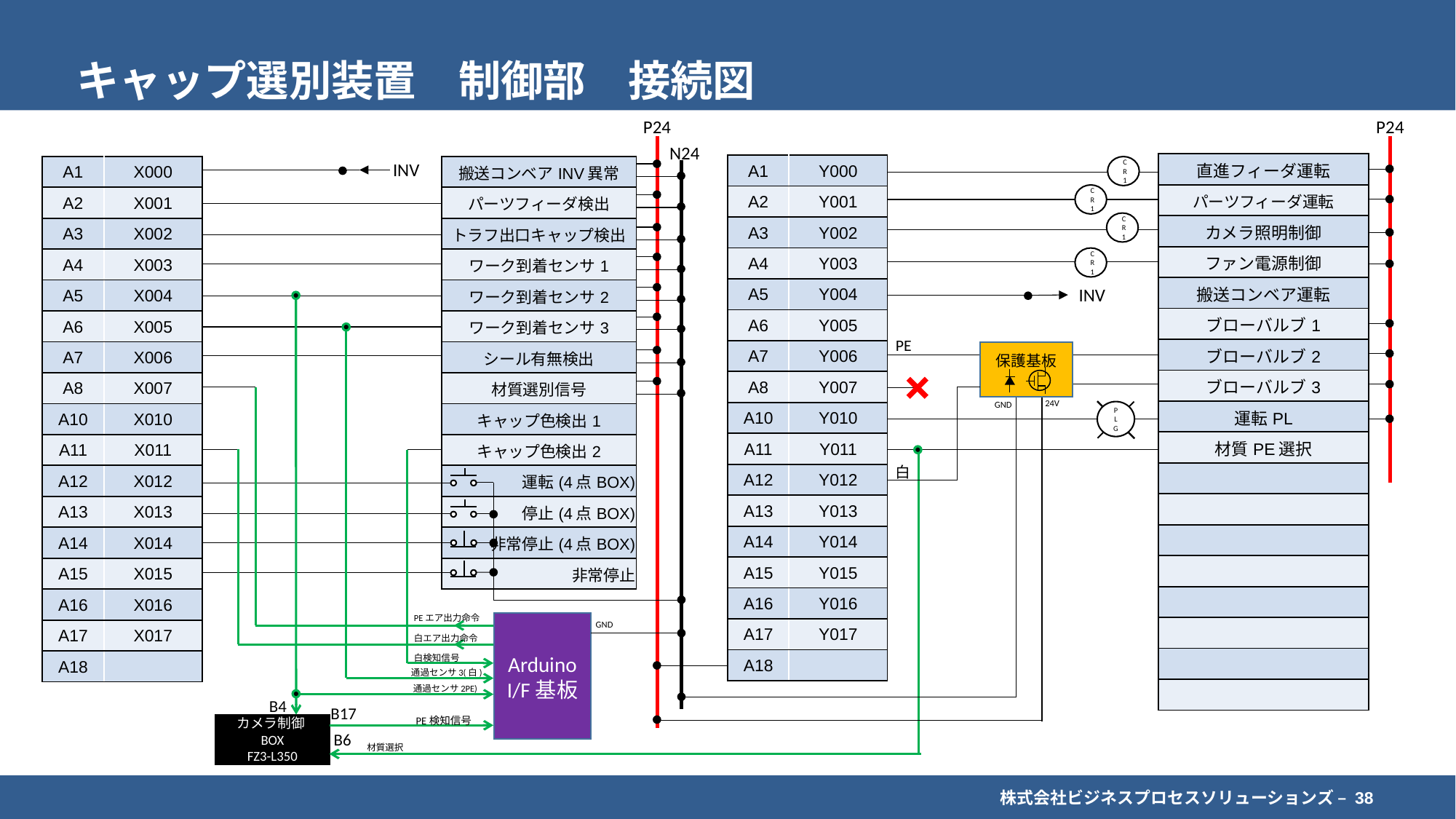

# キャップ選別装置　制御部　接続図
P24
P24
N24
INV
| 直進フィーダ運転 |
| --- |
| パーツフィーダ運転 |
| カメラ照明制御 |
| ファン電源制御 |
| 搬送コンベア運転 |
| ブローバルブ1 |
| ブローバルブ2 |
| ブローバルブ3 |
| 運転PL |
| 材質PE選択 |
|  |
|  |
|  |
|  |
|  |
|  |
|  |
|  |
| A1 | Y000 |
| --- | --- |
| A2 | Y001 |
| A3 | Y002 |
| A4 | Y003 |
| A5 | Y004 |
| A6 | Y005 |
| A7 | Y006 |
| A8 | Y007 |
| A10 | Y010 |
| A11 | Y011 |
| A12 | Y012 |
| A13 | Y013 |
| A14 | Y014 |
| A15 | Y015 |
| A16 | Y016 |
| A17 | Y017 |
| A18 |  |
| A1 | X000 |
| --- | --- |
| A2 | X001 |
| A3 | X002 |
| A4 | X003 |
| A5 | X004 |
| A6 | X005 |
| A7 | X006 |
| A8 | X007 |
| A10 | X010 |
| A11 | X011 |
| A12 | X012 |
| A13 | X013 |
| A14 | X014 |
| A15 | X015 |
| A16 | X016 |
| A17 | X017 |
| A18 |  |
| 搬送コンベアINV異常 |
| --- |
| パーツフィーダ検出 |
| トラフ出口キャップ検出 |
| ワーク到着センサ1 |
| ワーク到着センサ2 |
| ワーク到着センサ3 |
| シール有無検出 |
| 材質選別信号 |
| キャップ色検出1 |
| キャップ色検出2 |
| 運転(4点BOX) |
| 停止(4点BOX) |
| 非常停止(4点BOX) |
| 非常停止 |
CR1

CR1

CR1

CR1

INV

PE
保護基板

24V
GND

PLG

白

PEエア出力命令
GND
Arduino
I/F基板
白エア出力命令

白検知信号
通過センサ3(白)

通過センサ2PE)
B4

B17
PE検知信号
カメラ制御BOX
FZ3-L350

B6
材質選択
株式会社ビジネスプロセスソリューションズ – 38